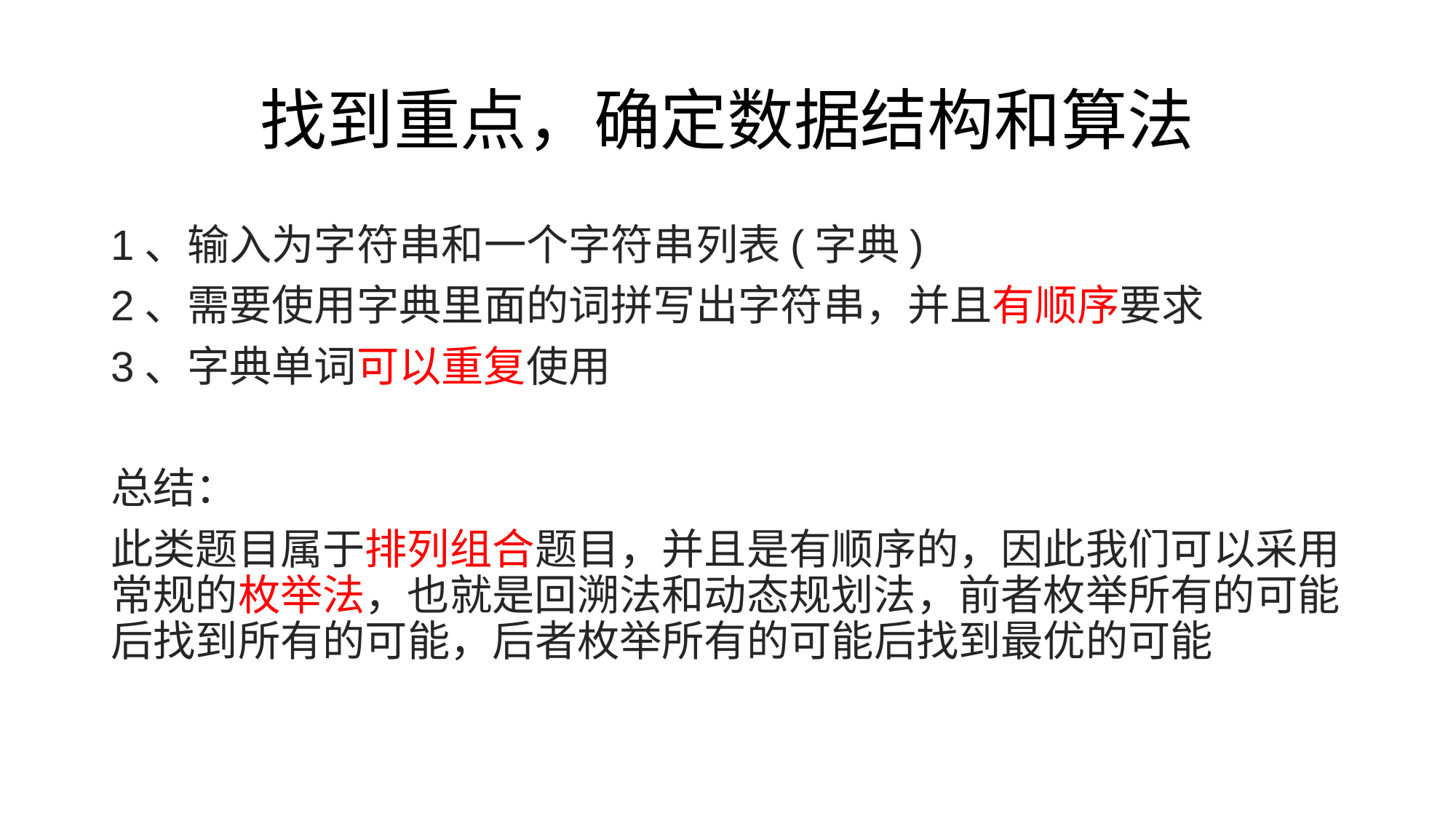

# 找到重点，确定数据结构和算法
1、输入为字符串和一个字符串列表(字典)
2、需要使用字典里面的词拼写出字符串，并且有顺序要求
3、字典单词可以重复使用

总结：
此类题目属于排列组合题目，并且是有顺序的，因此我们可以采用常规的枚举法，也就是回溯法和动态规划法，前者枚举所有的可能后找到所有的可能，后者枚举所有的可能后找到最优的可能